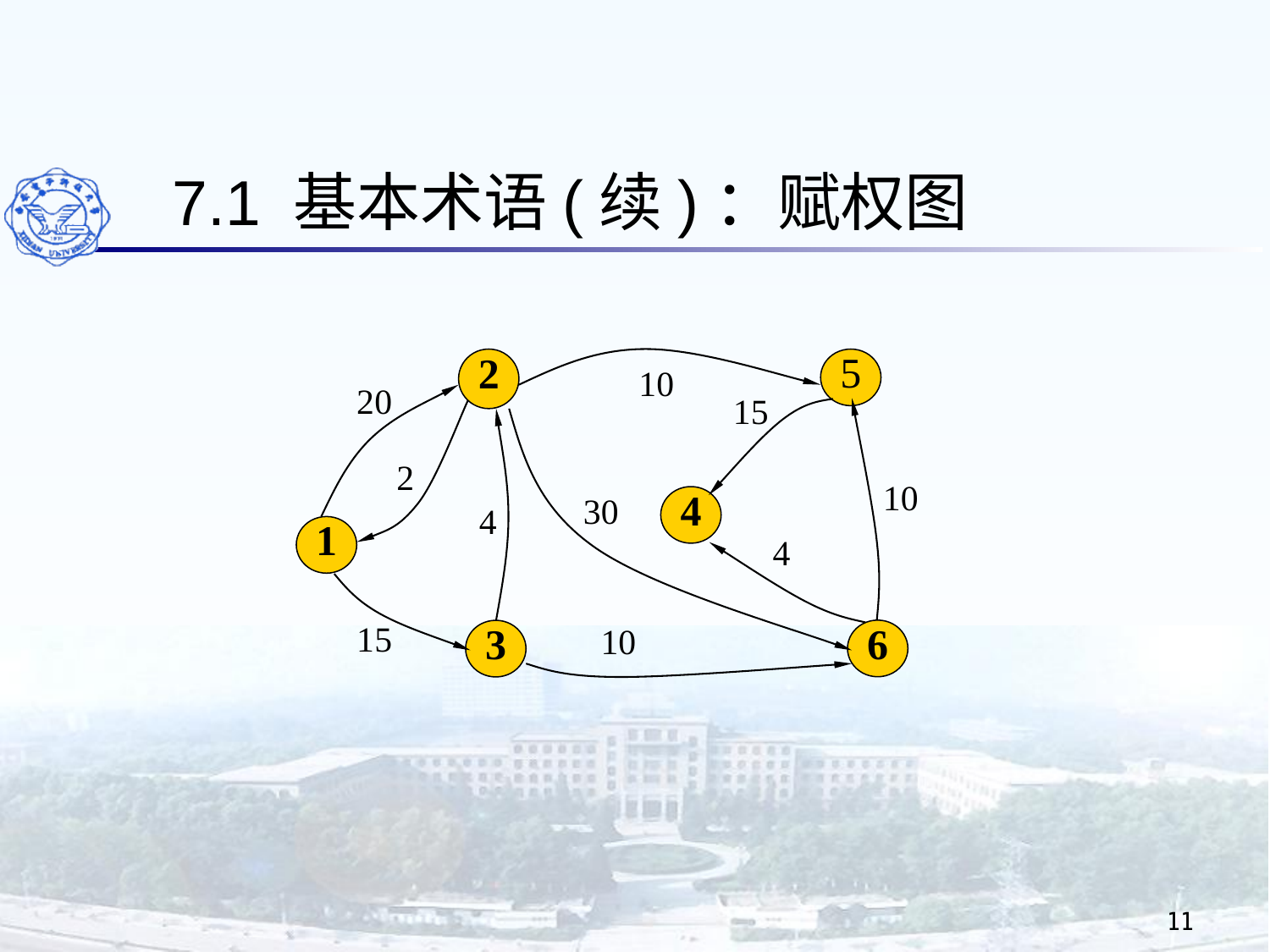

7.1 基本术语(续)：赋权图
2

5
10

20

15

2

10

4
30

4
1
4

6
3
15
10

11